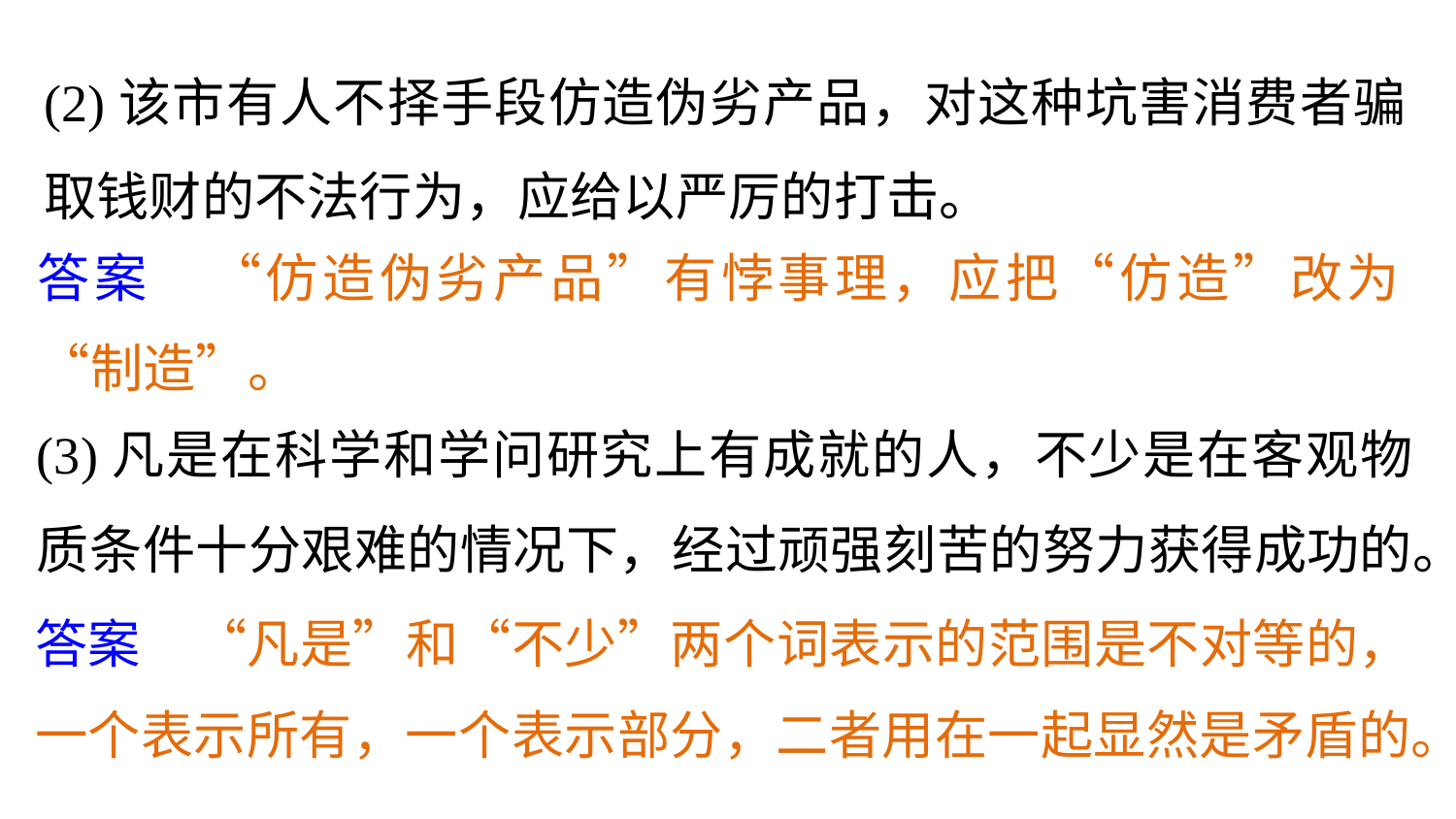

(2)该市有人不择手段仿造伪劣产品，对这种坑害消费者骗取钱财的不法行为，应给以严厉的打击。
答案　“仿造伪劣产品”有悖事理，应把“仿造”改为“制造”。
(3)凡是在科学和学问研究上有成就的人，不少是在客观物质条件十分艰难的情况下，经过顽强刻苦的努力获得成功的。
答案　“凡是”和“不少”两个词表示的范围是不对等的，一个表示所有，一个表示部分，二者用在一起显然是矛盾的。